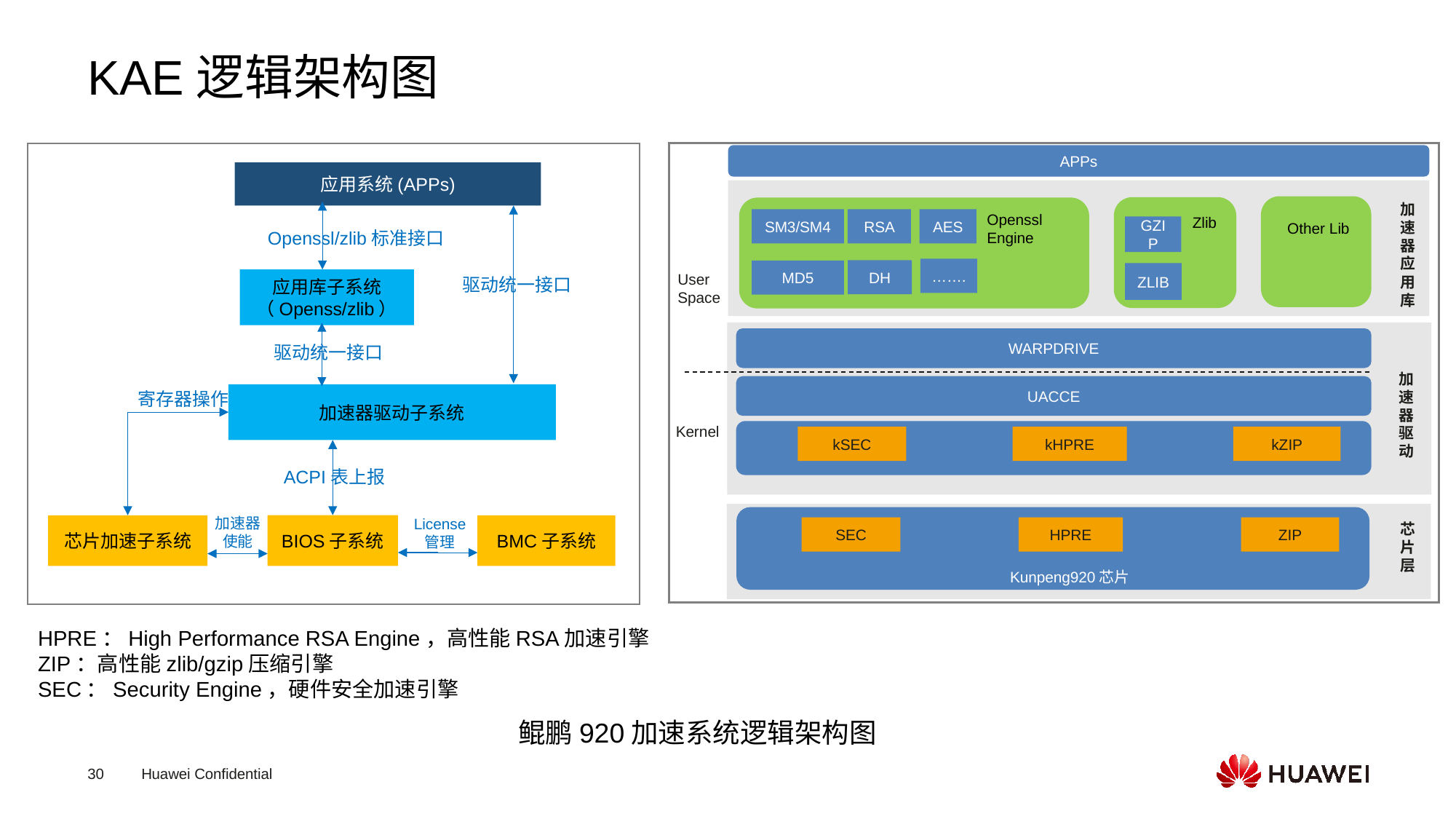

# KAE逻辑架构图

APPs
应用系统(APPs)

加速器应用库

Openssl Engine
Zlib
SM3/SM4
RSA
AES
Other Lib
GZIP
Openssl/zlib标准接口
User
Space
…….
DH
MD5
ZLIB
驱动统一接口
应用库子系统
（Openss/zlib）

WARPDRIVE
驱动统一接口
加速器驱动
UACCE
Kernel
寄存器操作
加速器驱动子系统

kSEC
kHPRE
kZIP
ACPI表上报

加速器
使能
License
管理
芯片层
BIOS子系统
芯片加速子系统
BMC子系统
SEC
HPRE
ZIP
Kunpeng920芯片
HPRE：High Performance RSA Engine，高性能RSA加速引擎
ZIP：高性能zlib/gzip压缩引擎
SEC：Security Engine，硬件安全加速引擎
鲲鹏920加速系统逻辑架构图